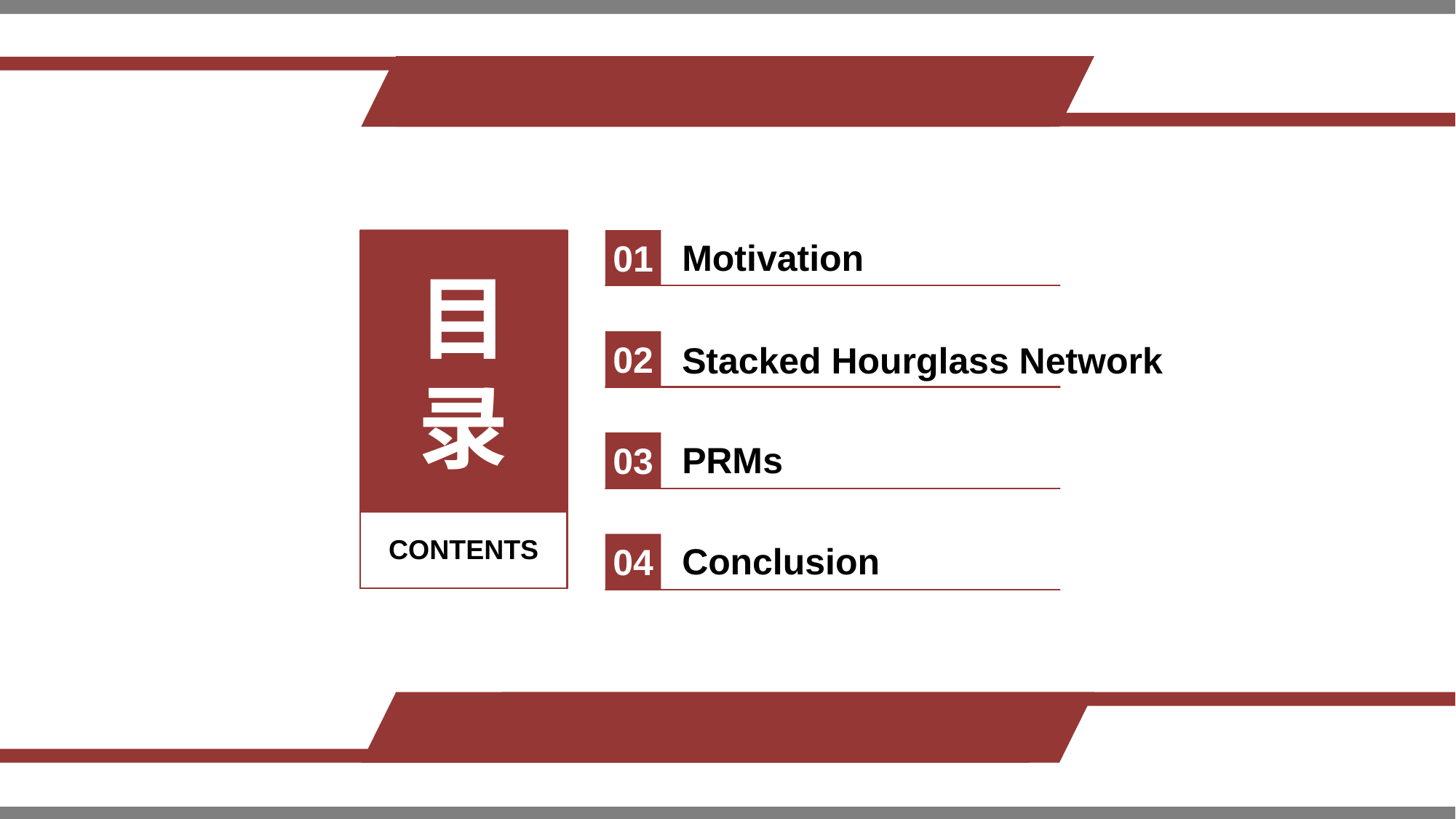

Motivation

01

目录

02
 Stacked Hourglass Network
 PRMs

03
CONTENTS
 Conclusion

04